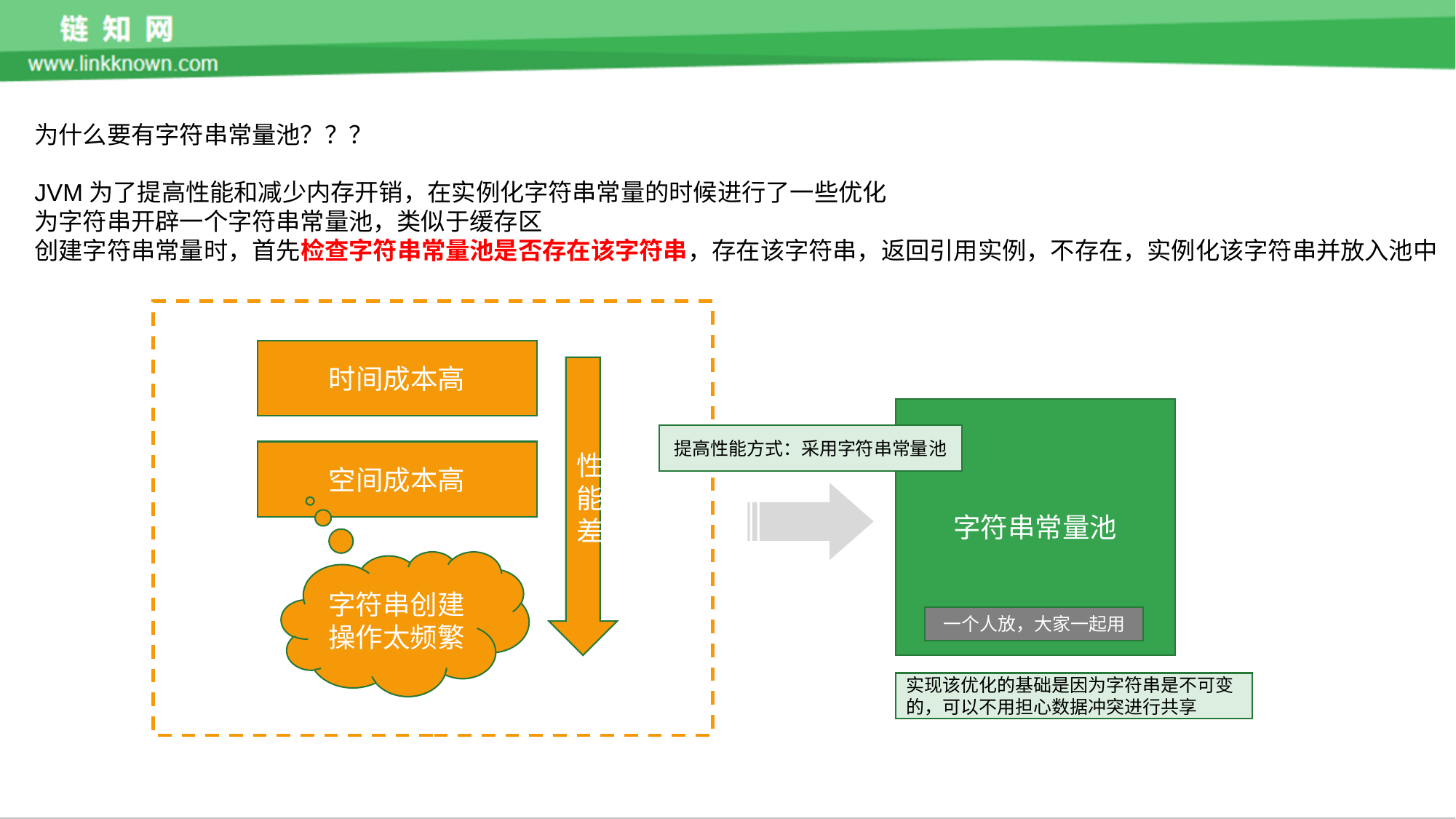

为什么要有字符串常量池？？？

JVM为了提高性能和减少内存开销，在实例化字符串常量的时候进行了一些优化
为字符串开辟一个字符串常量池，类似于缓存区
创建字符串常量时，首先检查字符串常量池是否存在该字符串，存在该字符串，返回引用实例，不存在，实例化该字符串并放入池中

时间成本高
性能差
字符串常量池
提高性能方式：采用字符串常量池
空间成本高

字符串创建操作太频繁
一个人放，大家一起用
实现该优化的基础是因为字符串是不可变的，可以不用担心数据冲突进行共享